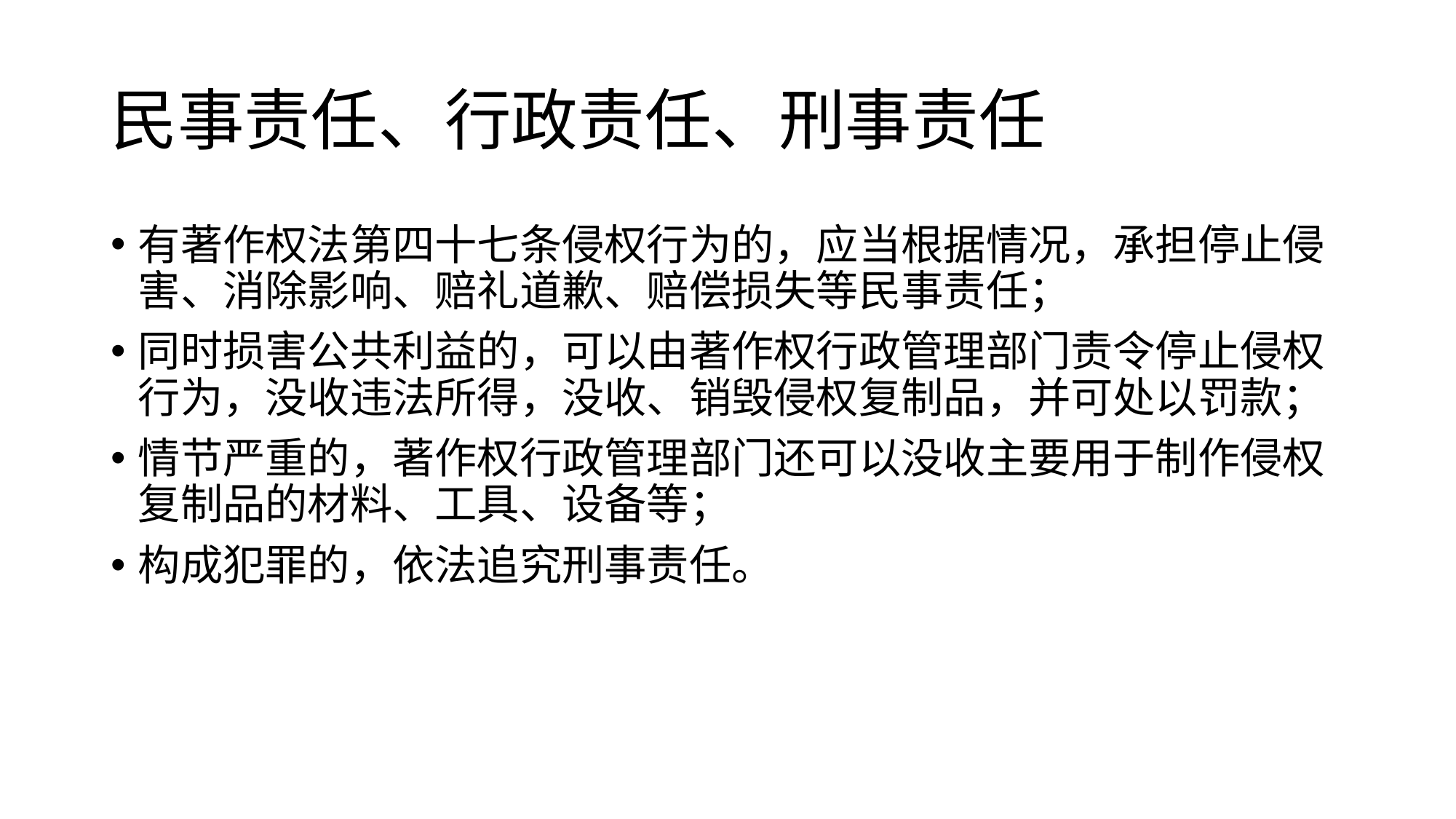

# 民事责任、行政责任、刑事责任
有著作权法第四十七条侵权行为的，应当根据情况，承担停止侵害、消除影响、赔礼道歉、赔偿损失等民事责任；
同时损害公共利益的，可以由著作权行政管理部门责令停止侵权行为，没收违法所得，没收、销毁侵权复制品，并可处以罚款；
情节严重的，著作权行政管理部门还可以没收主要用于制作侵权复制品的材料、工具、设备等；
构成犯罪的，依法追究刑事责任。